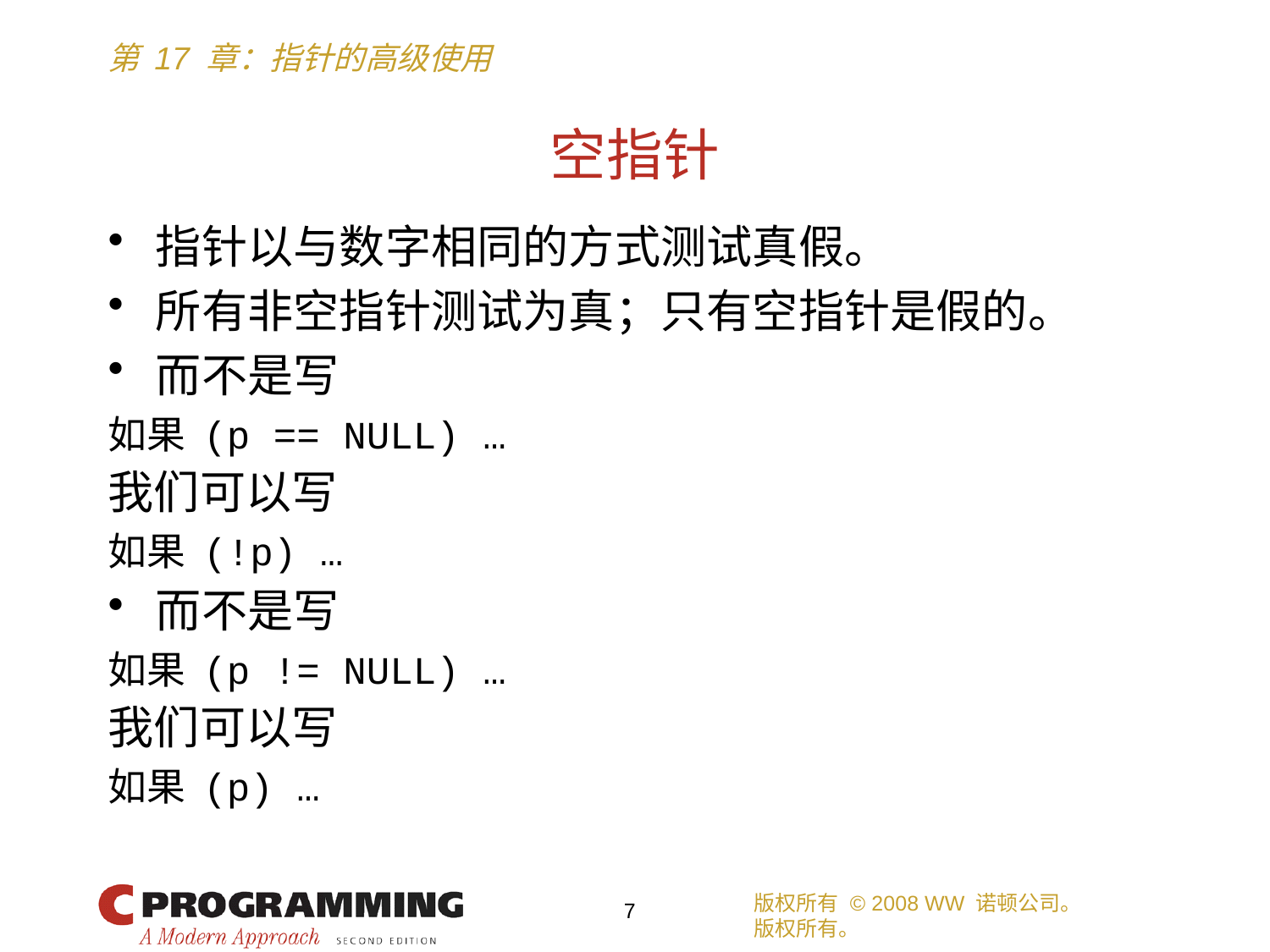

# 空指针
指针以与数字相同的方式测试真假。
所有非空指针测试为真；只有空指针是假的。
而不是写
如果 (p == NULL) …
我们可以写
如果 (!p) …
而不是写
如果 (p != NULL) …
我们可以写
如果 (p) …
版权所有 © 2008 WW 诺顿公司。
版权所有。
7